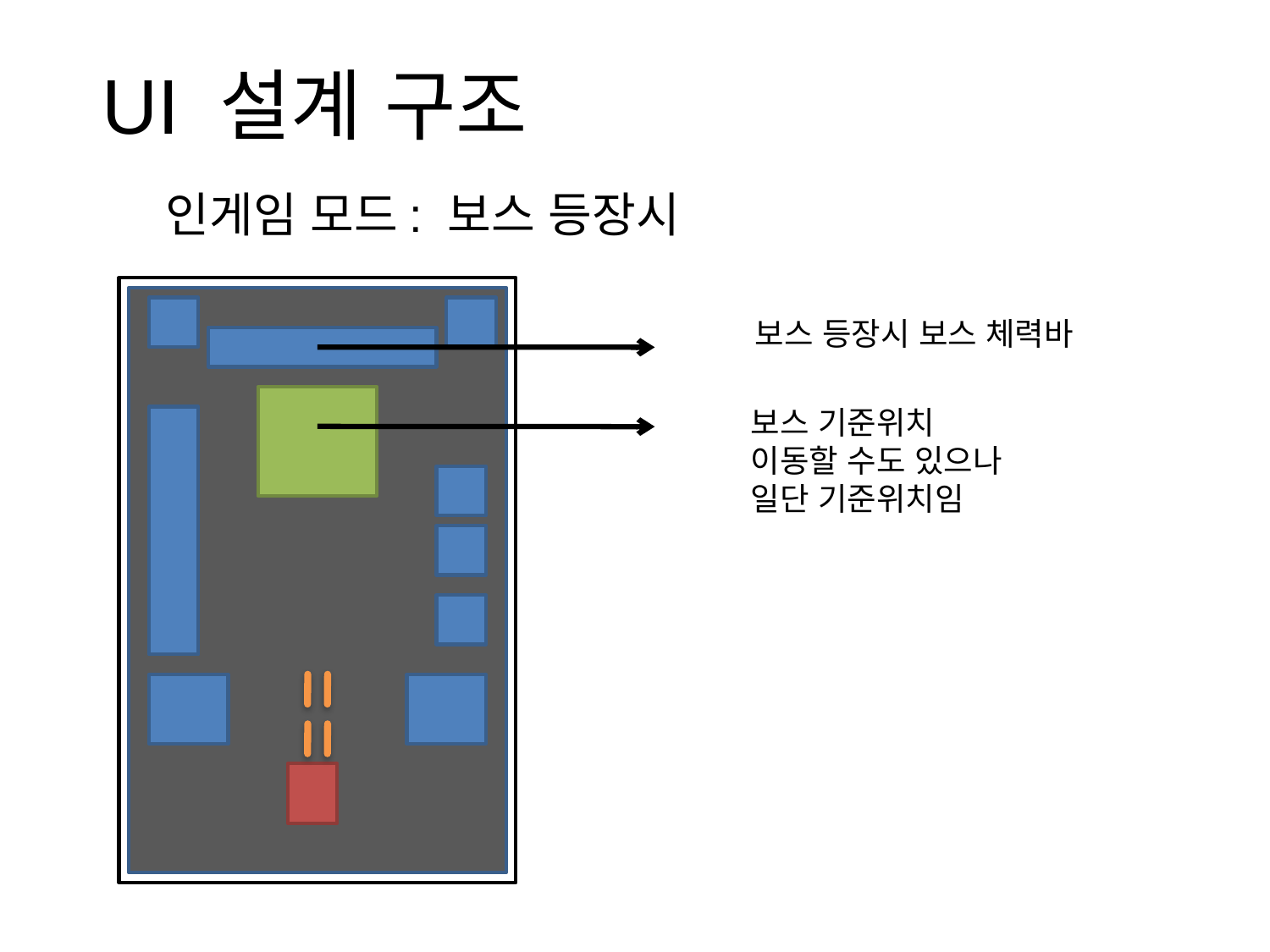

# UI 설계 구조
인게임 모드: 보스 등장시

보스 등장시 보스 체력바

보스 기준위치
이동할 수도 있으나
일단 기준위치임